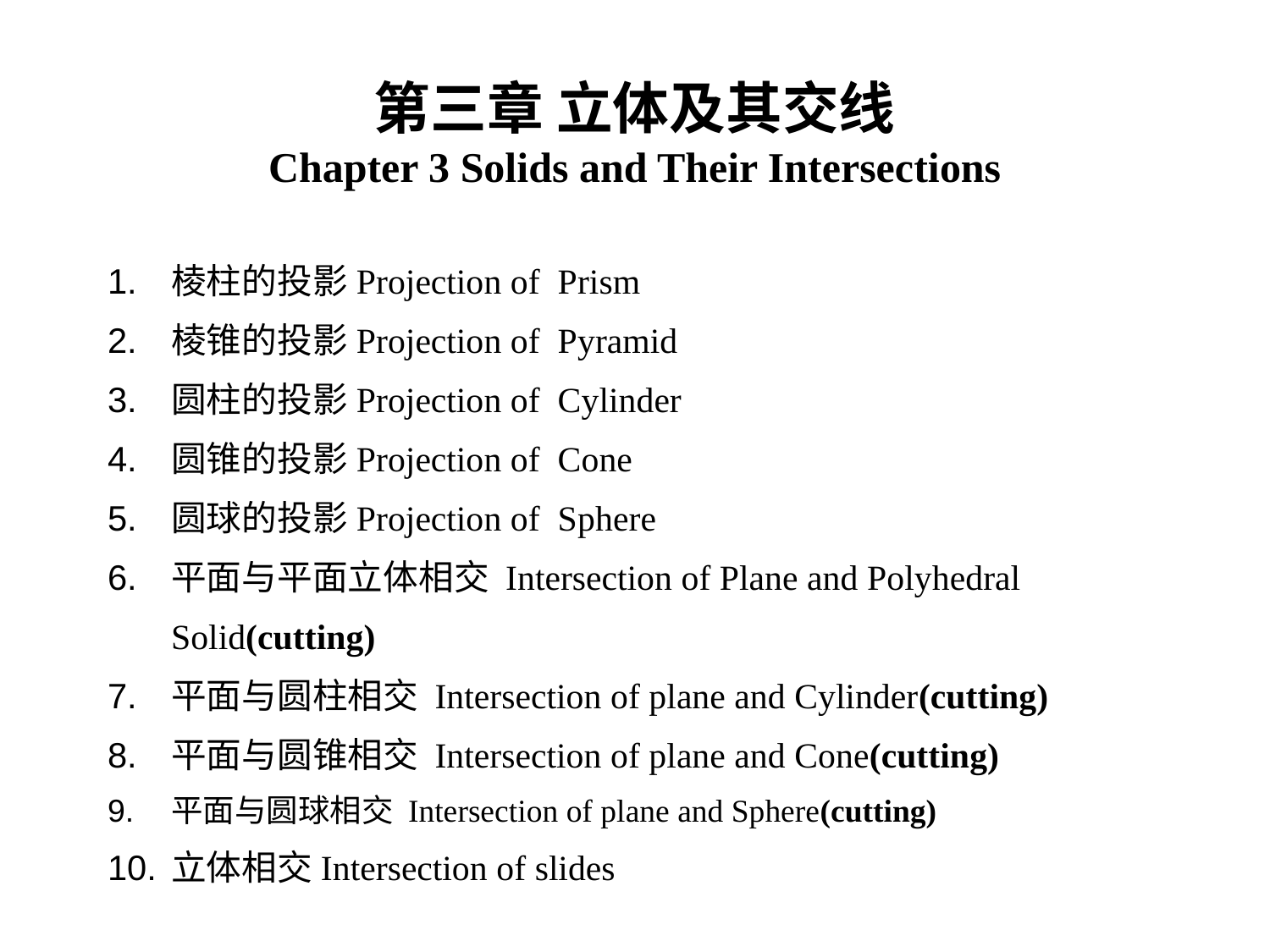

第三章 立体及其交线
Chapter 3 Solids and Their Intersections
棱柱的投影Projection of  Prism
棱锥的投影Projection of  Pyramid
圆柱的投影Projection of  Cylinder
圆锥的投影Projection of  Cone
圆球的投影Projection of  Sphere
平面与平面立体相交 Intersection of Plane and Polyhedral Solid(cutting)
平面与圆柱相交 Intersection of plane and Cylinder(cutting)
平面与圆锥相交 Intersection of plane and Cone(cutting)
平面与圆球相交 Intersection of plane and Sphere(cutting)
立体相交Intersection of slides